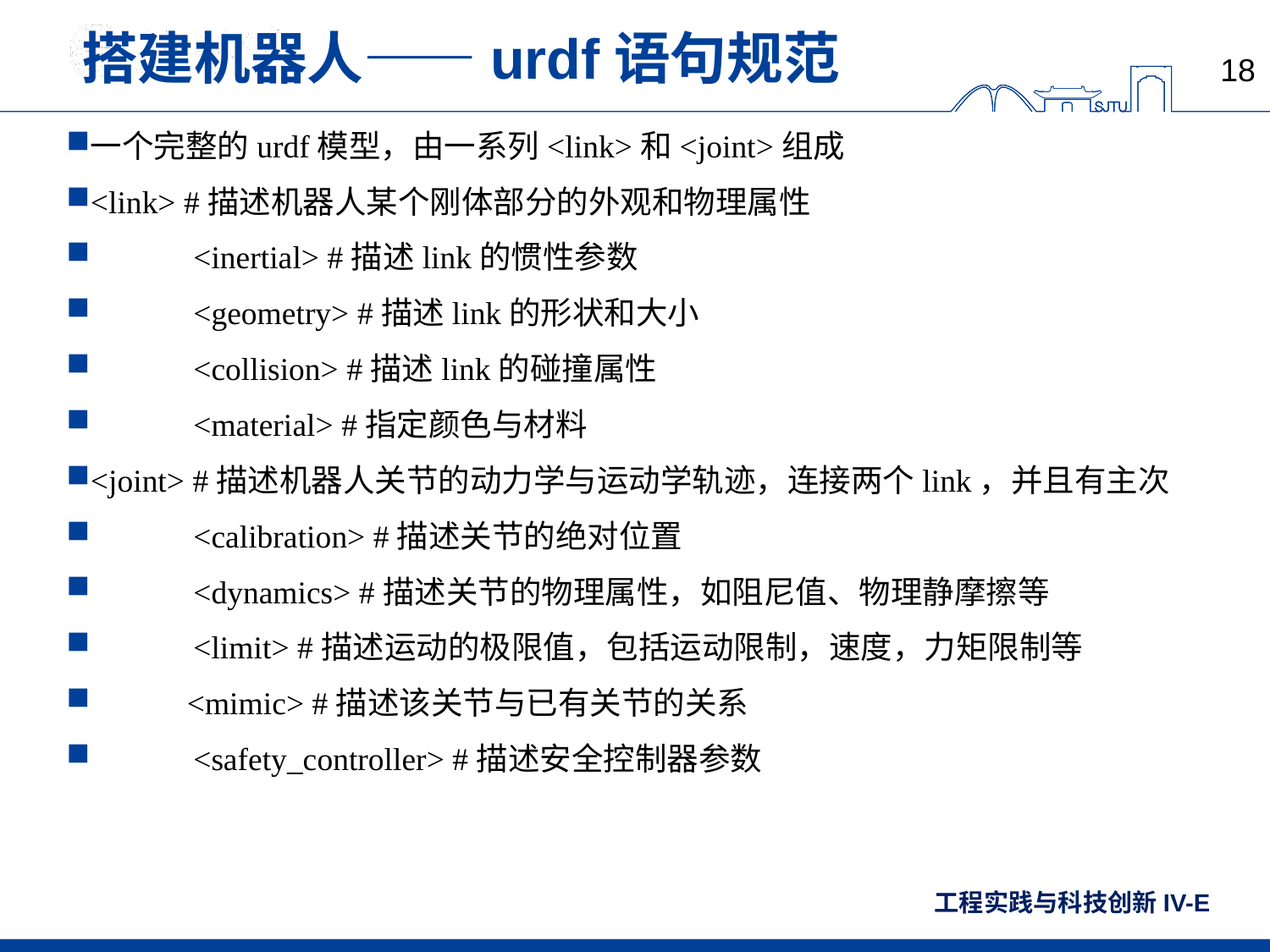

# 搭建机器人——urdf语句规范
18
一个完整的urdf模型，由一系列<link>和<joint>组成
<link> #描述机器人某个刚体部分的外观和物理属性
 	<inertial> #描述link的惯性参数
 	<geometry> #描述link的形状和大小
 	<collision> #描述link的碰撞属性
 	<material> #指定颜色与材料
<joint> #描述机器人关节的动力学与运动学轨迹，连接两个link，并且有主次
 	<calibration> #描述关节的绝对位置
 	<dynamics> #描述关节的物理属性，如阻尼值、物理静摩擦等
 	<limit> #描述运动的极限值，包括运动限制，速度，力矩限制等
            <mimic> #描述该关节与已有关节的关系
 	<safety_controller> #描述安全控制器参数